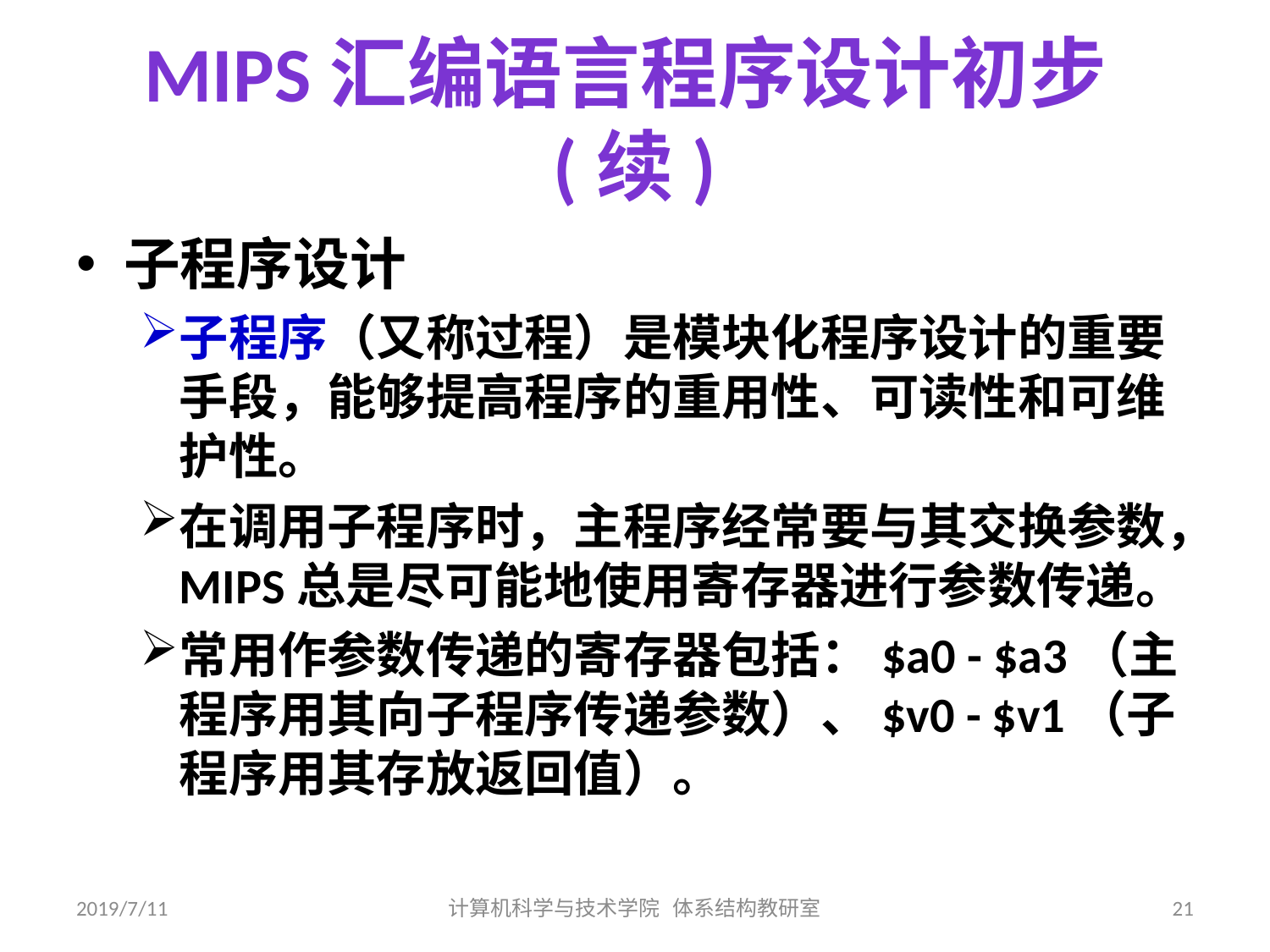

# MIPS汇编语言程序设计初步(续)
子程序设计
子程序（又称过程）是模块化程序设计的重要手段，能够提高程序的重用性、可读性和可维护性。
在调用子程序时，主程序经常要与其交换参数，MIPS总是尽可能地使用寄存器进行参数传递。
常用作参数传递的寄存器包括：$a0 - $a3（主程序用其向子程序传递参数）、$v0 - $v1（子程序用其存放返回值）。
2019/7/11
计算机科学与技术学院  体系结构教研室
21